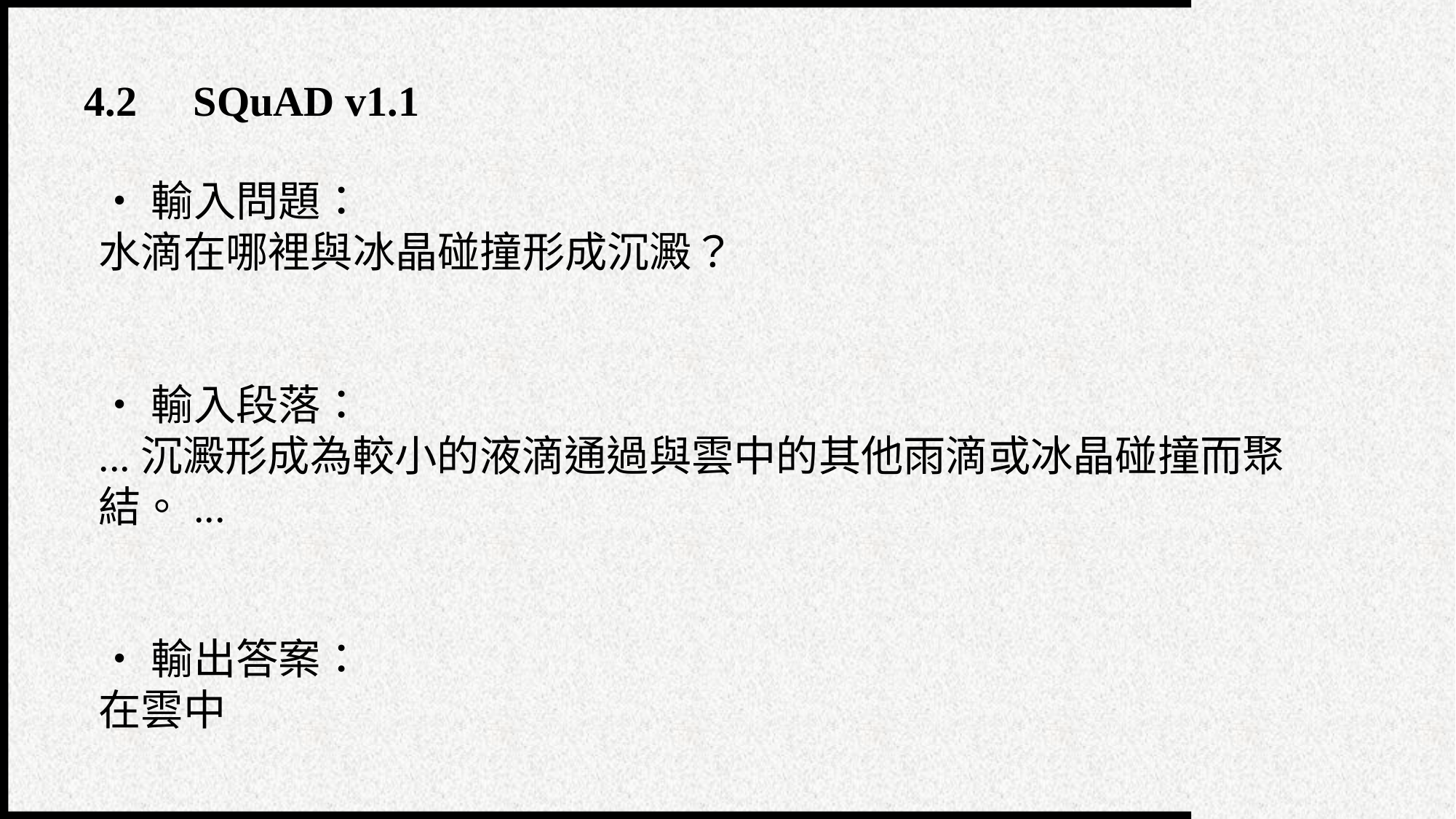

4.2	SQuAD v1.1
•輸入問題：
水滴在哪裡與冰晶碰撞形成沉澱？
•輸入段落：
...沉澱形成為較小的液滴通過與雲中的其他雨滴或冰晶碰撞而聚結。...
•輸出答案：
在雲中